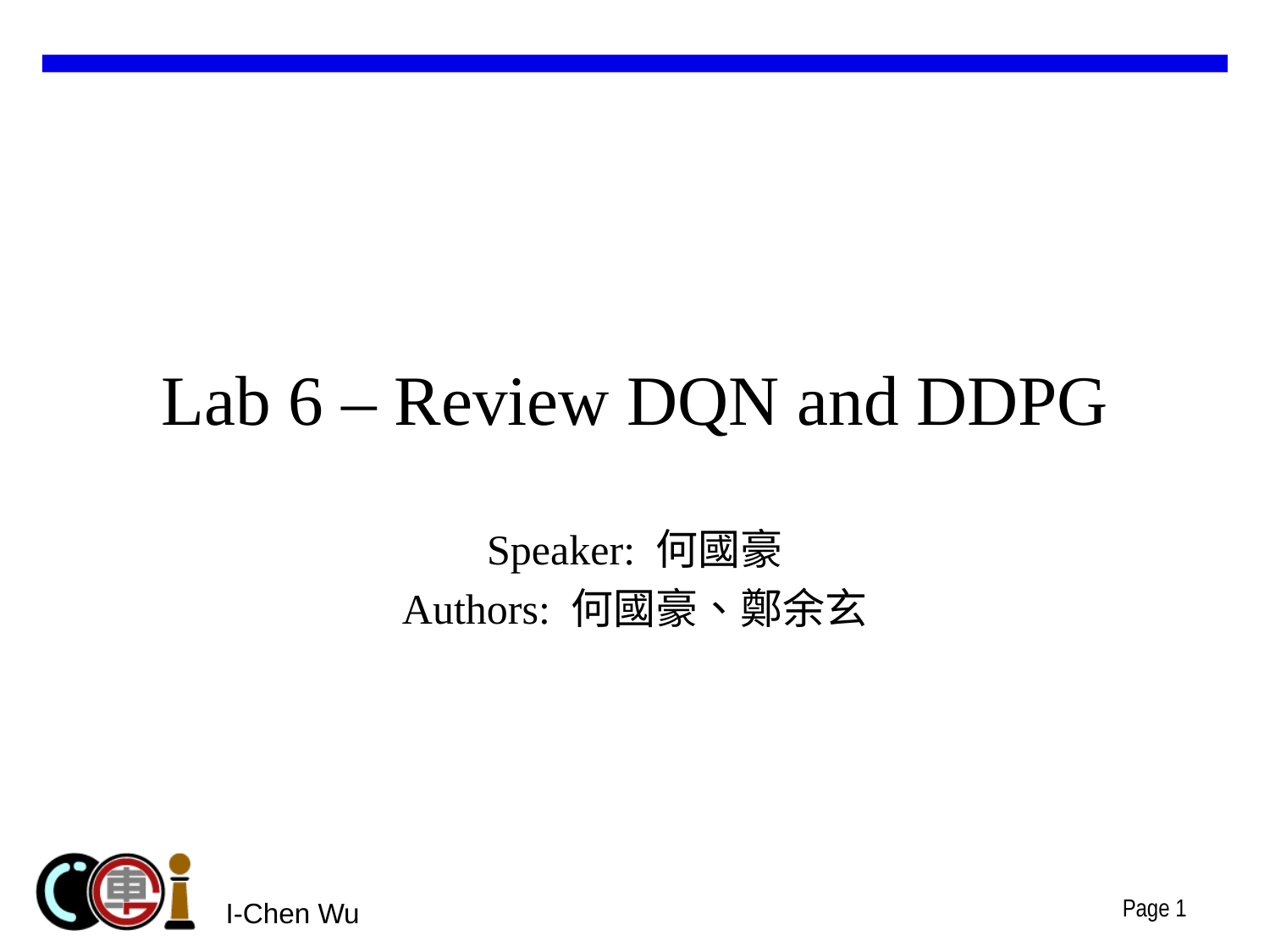

# Lab 6 – Review DQN and DDPG
Speaker: 何國豪
Authors: 何國豪、鄭余玄